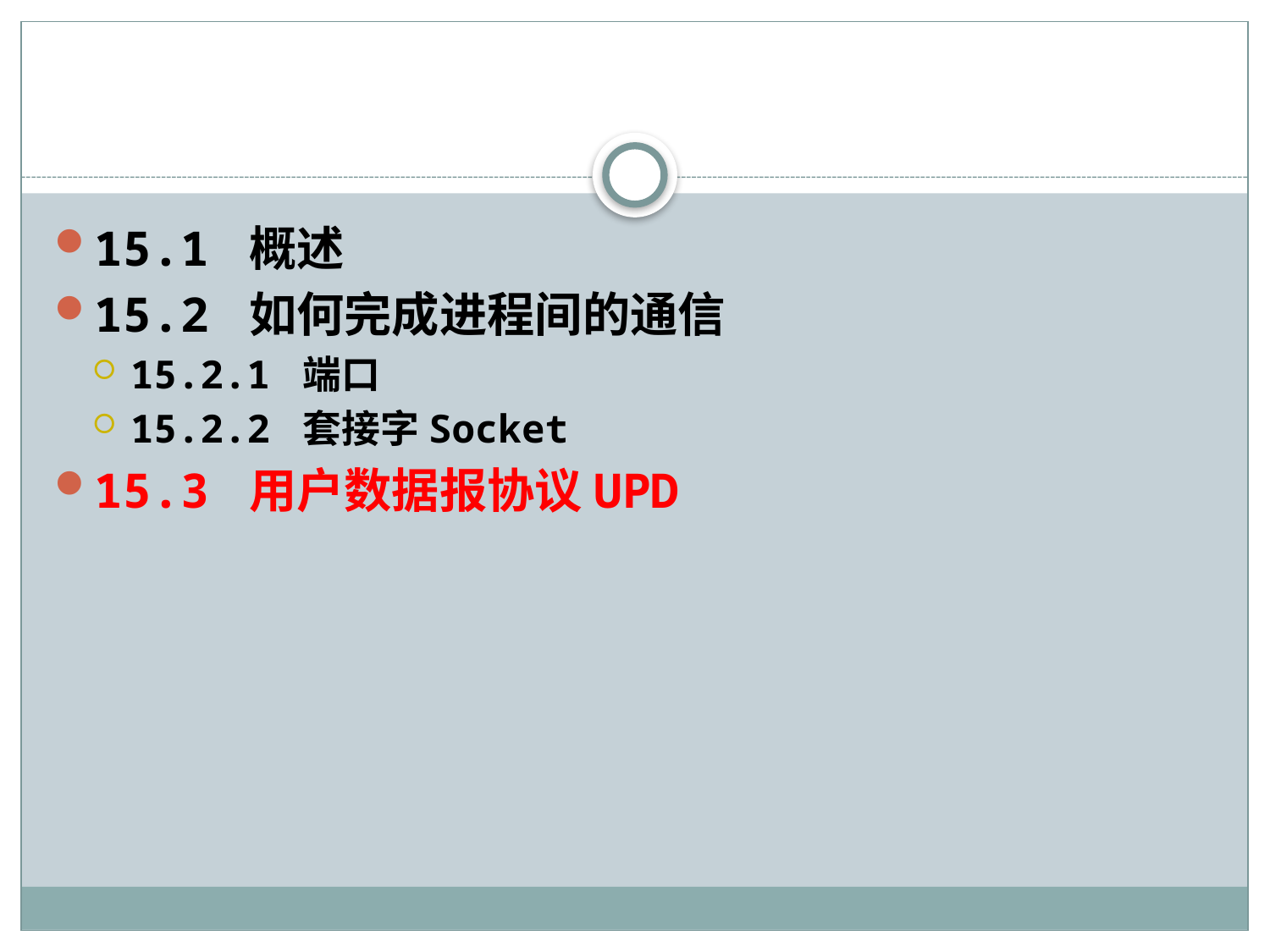

#
15.1 概述
15.2 如何完成进程间的通信
15.2.1 端口
15.2.2 套接字Socket
15.3 用户数据报协议UPD